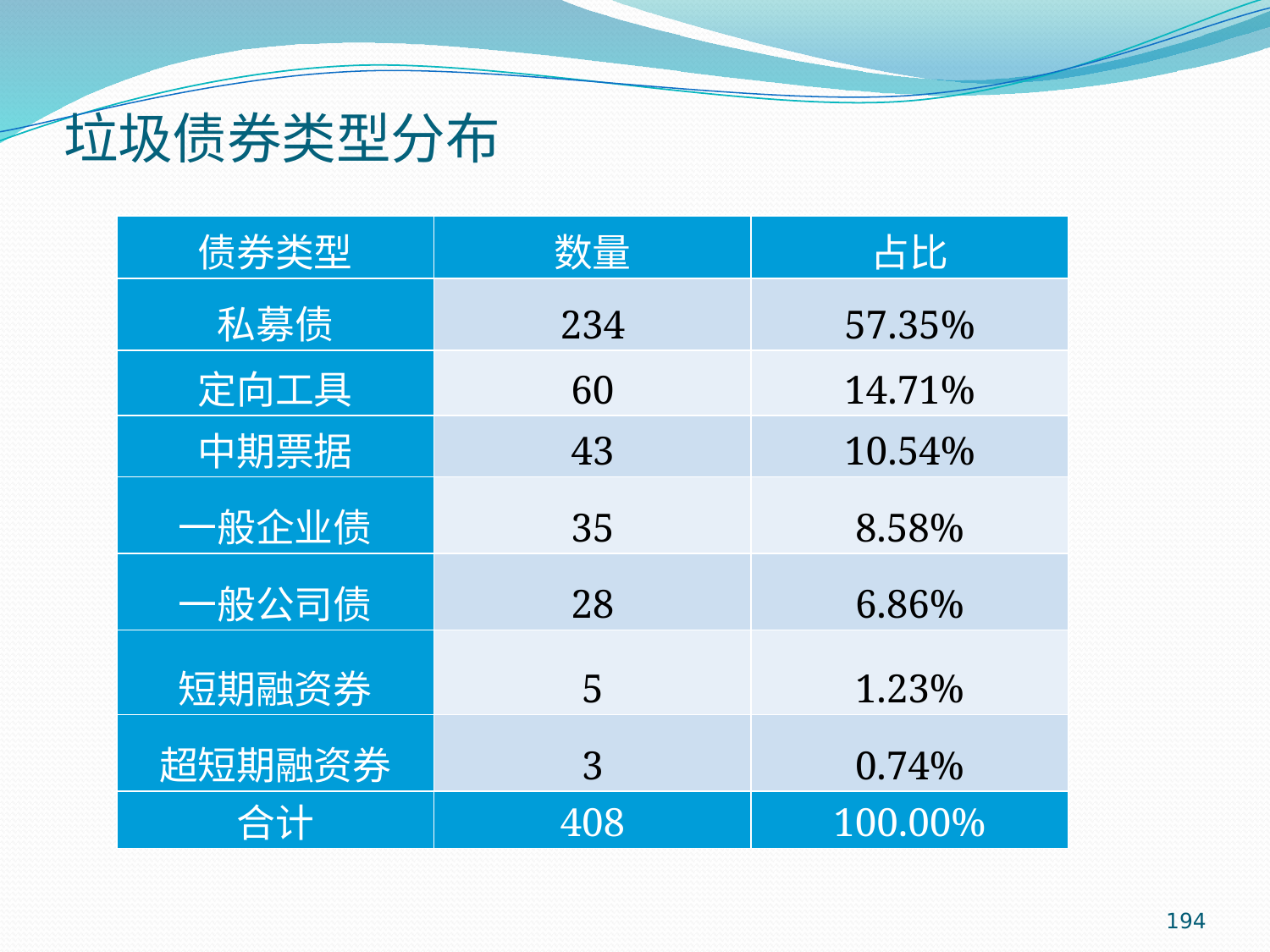

# 垃圾债券类型分布
| 债券类型 | 数量 | 占比 |
| --- | --- | --- |
| 私募债 | 234 | 57.35% |
| 定向工具 | 60 | 14.71% |
| 中期票据 | 43 | 10.54% |
| 一般企业债 | 35 | 8.58% |
| 一般公司债 | 28 | 6.86% |
| 短期融资券 | 5 | 1.23% |
| 超短期融资券 | 3 | 0.74% |
| 合计 | 408 | 100.00% |
194